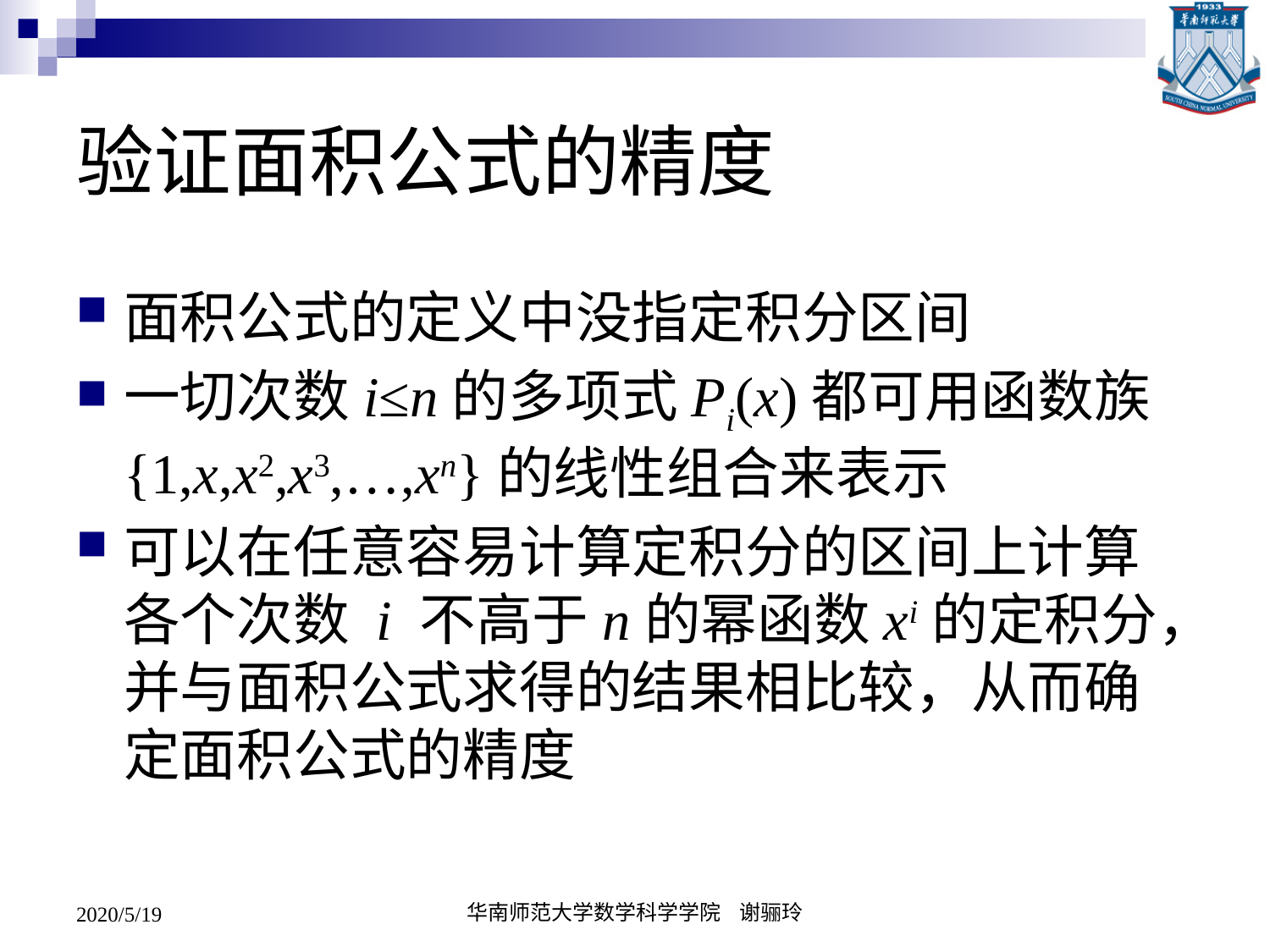

# 验证面积公式的精度
面积公式的定义中没指定积分区间
一切次数i≤n的多项式Pi(x)都可用函数族{1,x,x2,x3,…,xn}的线性组合来表示
可以在任意容易计算定积分的区间上计算各个次数 i 不高于n的幂函数xi的定积分，并与面积公式求得的结果相比较，从而确定面积公式的精度

2020/5/19
华南师范大学数学科学学院    谢骊玲